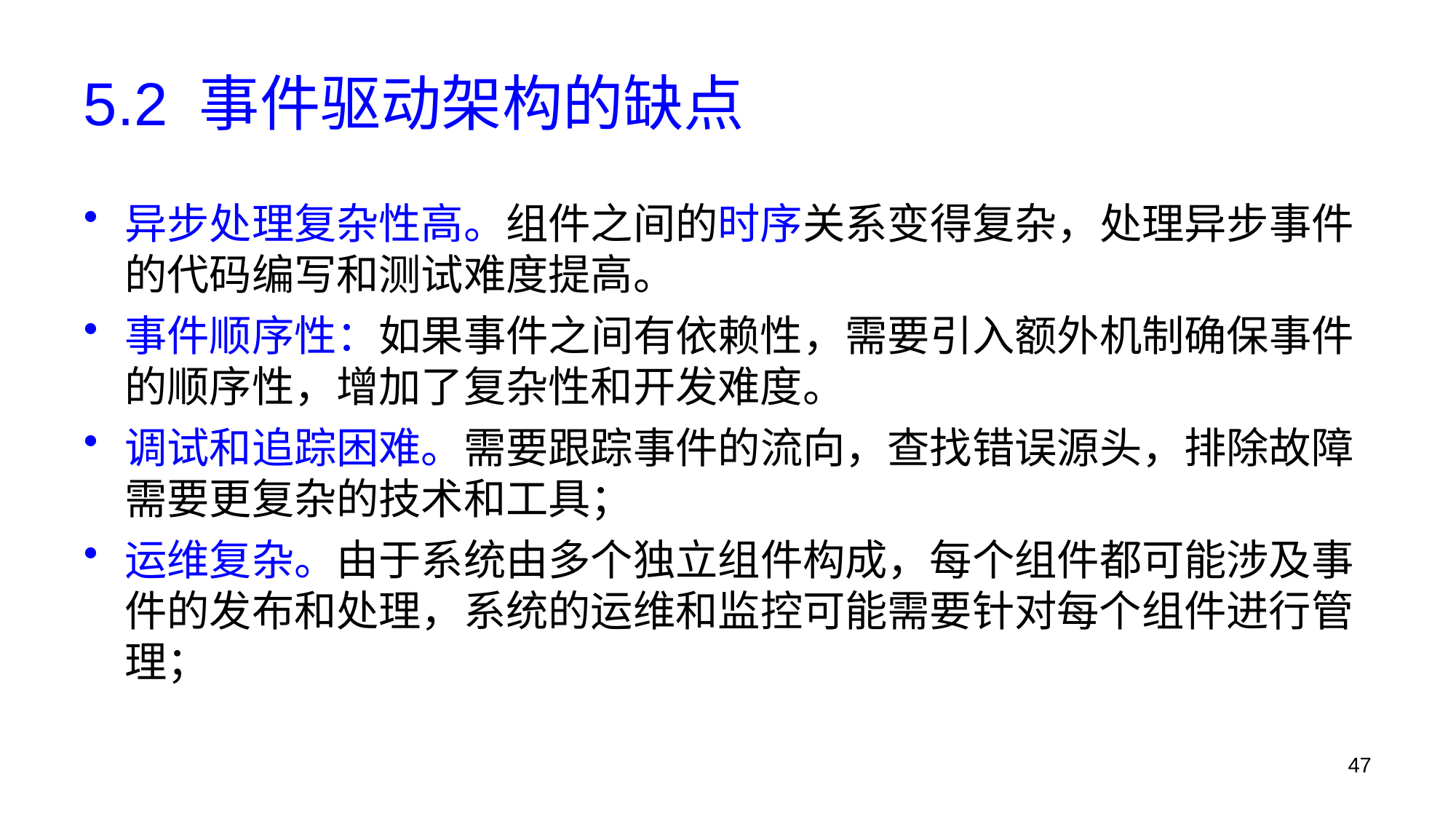

# 5.2 事件驱动架构的缺点
异步处理复杂性高。组件之间的时序关系变得复杂，处理异步事件的代码编写和测试难度提高。
事件顺序性：如果事件之间有依赖性，需要引入额外机制确保事件的顺序性，增加了复杂性和开发难度。
调试和追踪困难。需要跟踪事件的流向，查找错误源头，排除故障需要更复杂的技术和工具；
运维复杂。由于系统由多个独立组件构成，每个组件都可能涉及事件的发布和处理，系统的运维和监控可能需要针对每个组件进行管理；
47